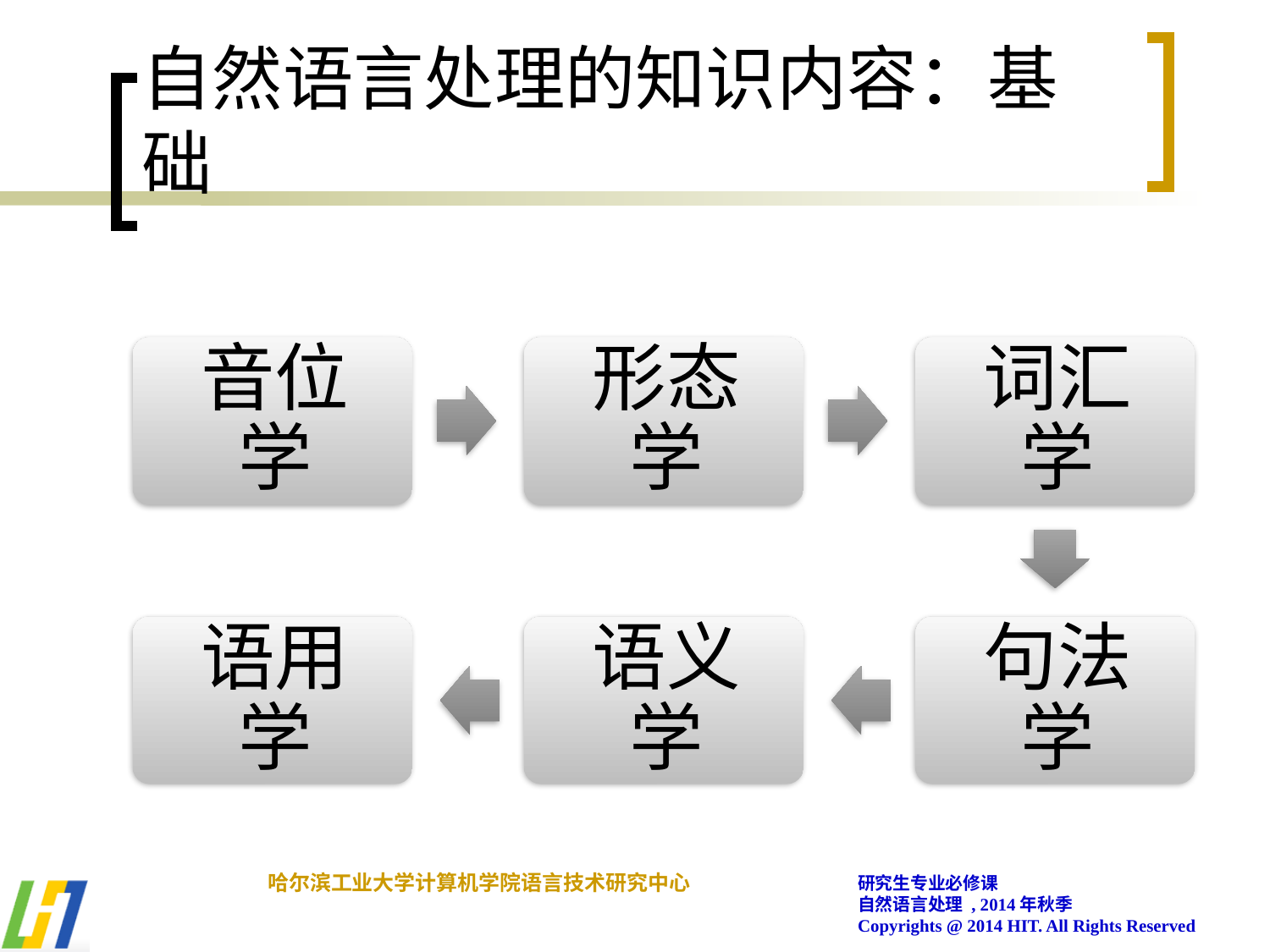

# 自然语言处理的知识内容：基础
音位学

形态学

词汇学

句法学

语义学

语用学
哈尔滨工业大学计算机学院语言技术研究中心
研究生专业必修课
自然语言处理 , 2014年秋季
Copyrights @ 2014 HIT. All Rights Reserved